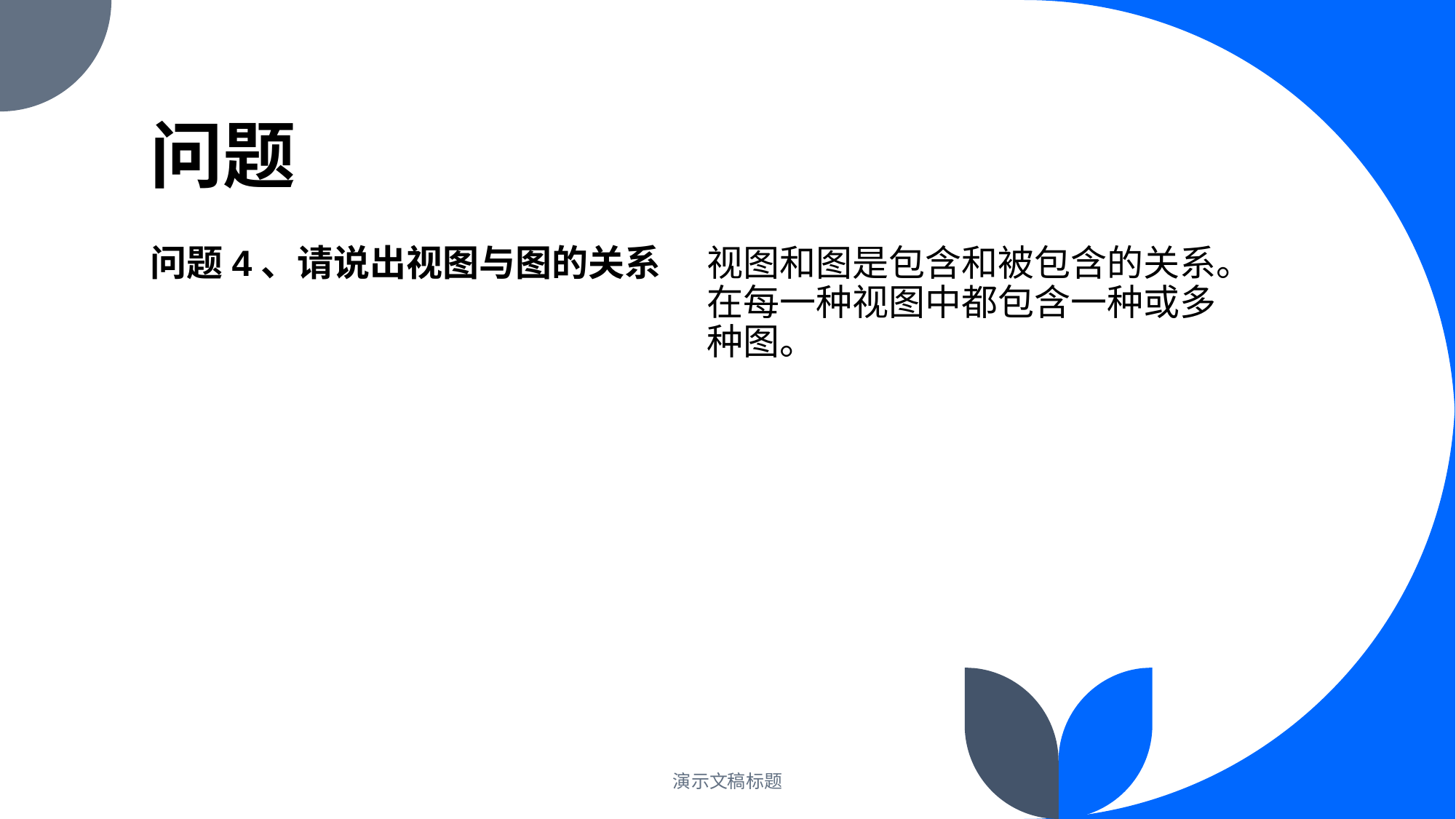

# 问题
问题4、请说出视图与图的关系
视图和图是包含和被包含的关系。在每一种视图中都包含一种或多种图。

演示文稿标题
30